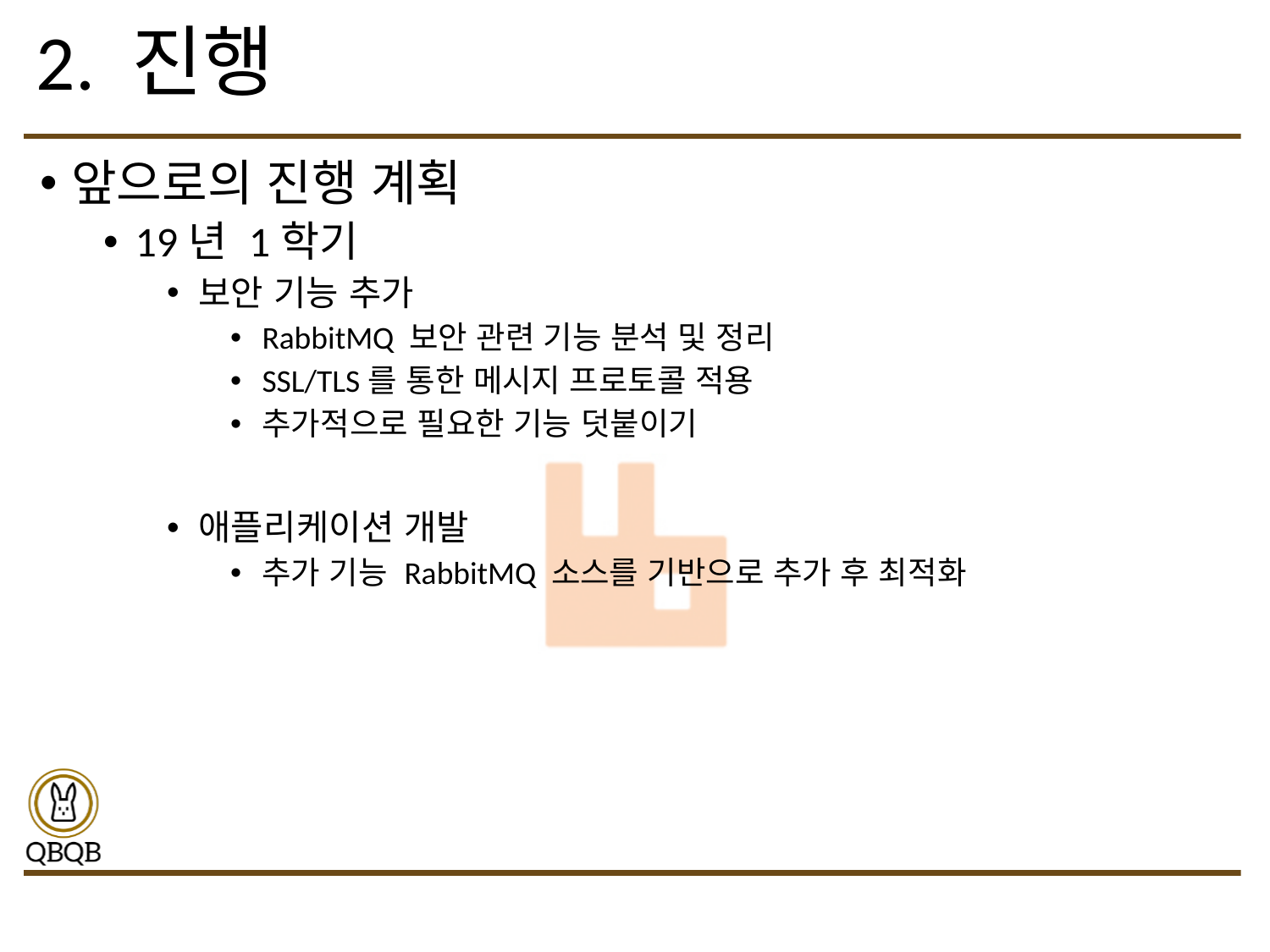

# 2. 진행
앞으로의 진행 계획
19년 1학기
보안 기능 추가
RabbitMQ 보안 관련 기능 분석 및 정리
SSL/TLS를 통한 메시지 프로토콜 적용
추가적으로 필요한 기능 덧붙이기

애플리케이션 개발
추가 기능 RabbitMQ 소스를 기반으로 추가 후 최적화